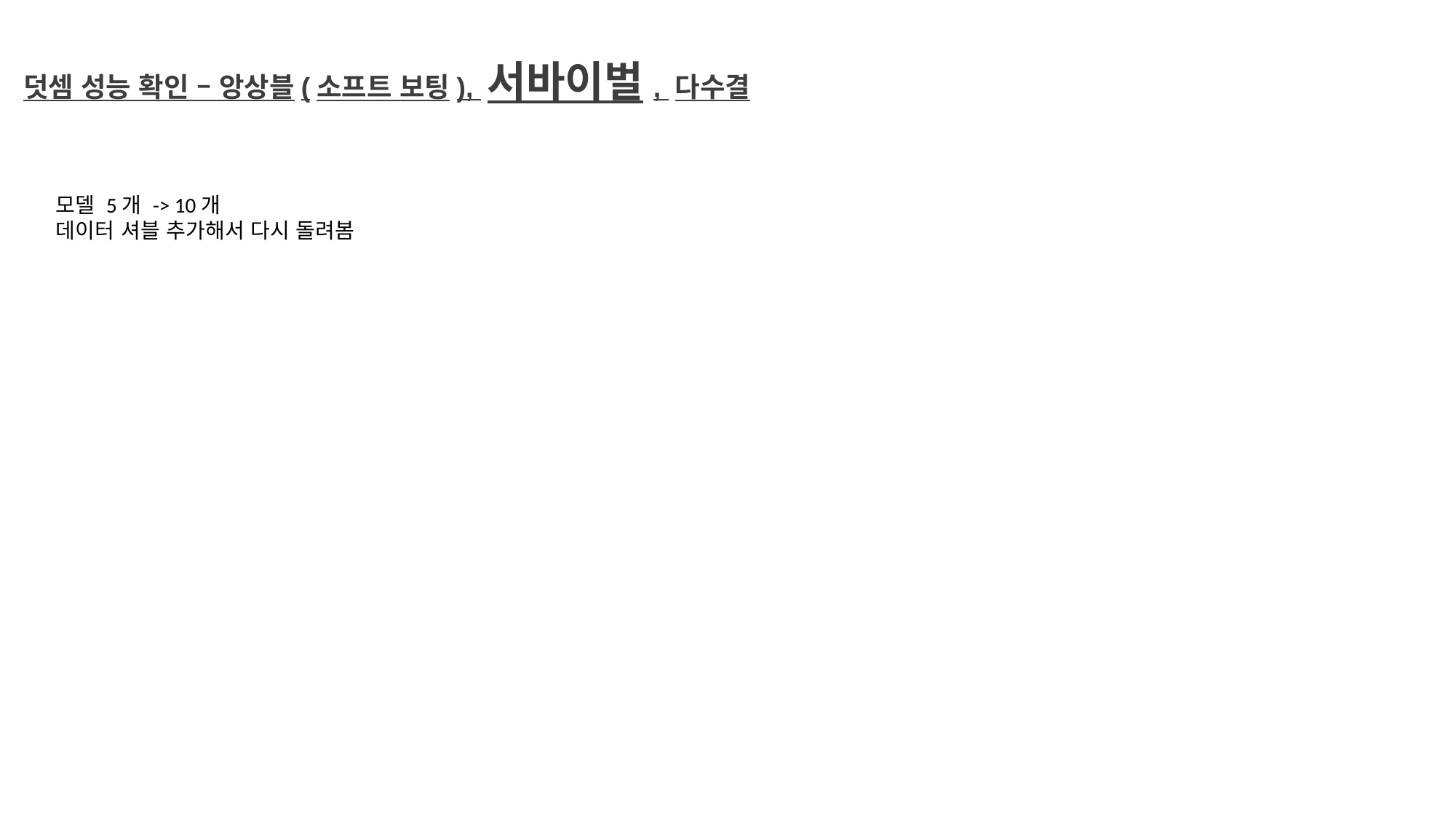

덧셈 성능 확인 – 앙상블(소프트 보팅), 서바이벌, 다수결
모델 5개 -> 10개
데이터 셔블 추가해서 다시 돌려봄